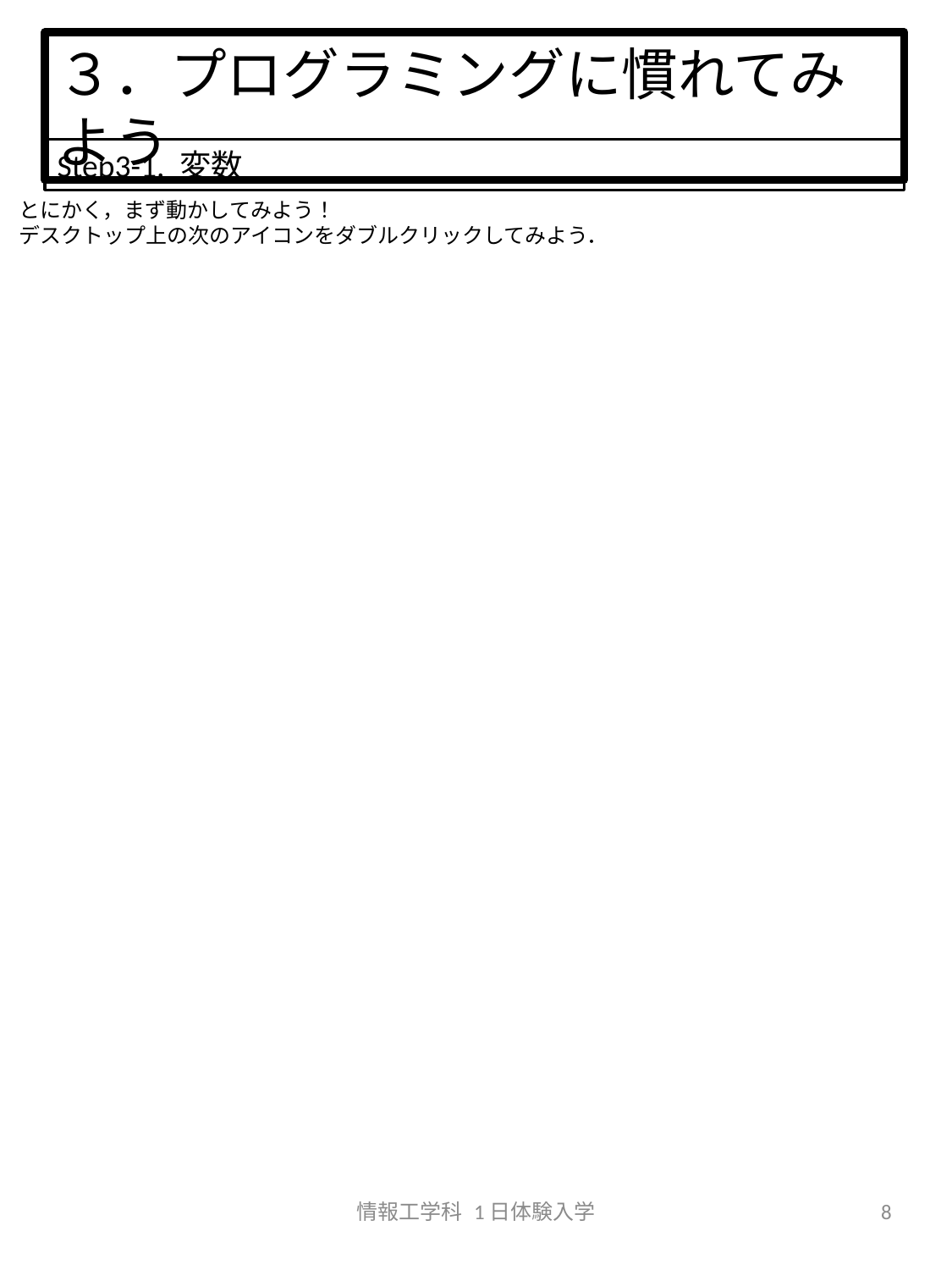

３．プログラミングに慣れてみよう
Step3-1. 変数
とにかく，まず動かしてみよう！
デスクトップ上の次のアイコンをダブルクリックしてみよう．

情報工学科 1日体験入学
8